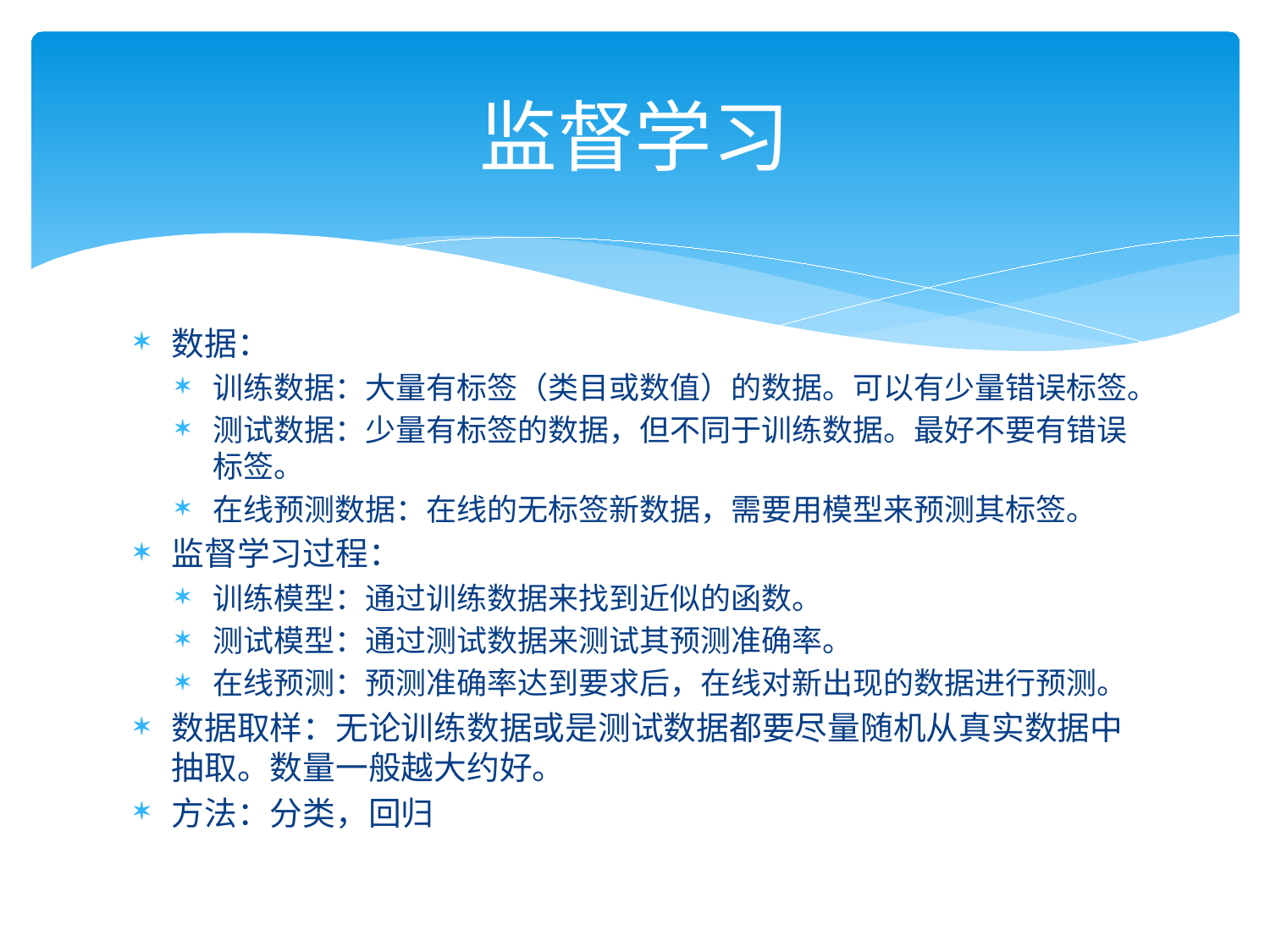

# 监督学习
数据：
训练数据：大量有标签（类目或数值）的数据。可以有少量错误标签。
测试数据：少量有标签的数据，但不同于训练数据。最好不要有错误标签。
在线预测数据：在线的无标签新数据，需要用模型来预测其标签。
监督学习过程：
训练模型：通过训练数据来找到近似的函数。
测试模型：通过测试数据来测试其预测准确率。
在线预测：预测准确率达到要求后，在线对新出现的数据进行预测。
数据取样：无论训练数据或是测试数据都要尽量随机从真实数据中抽取。数量一般越大约好。
方法：分类，回归